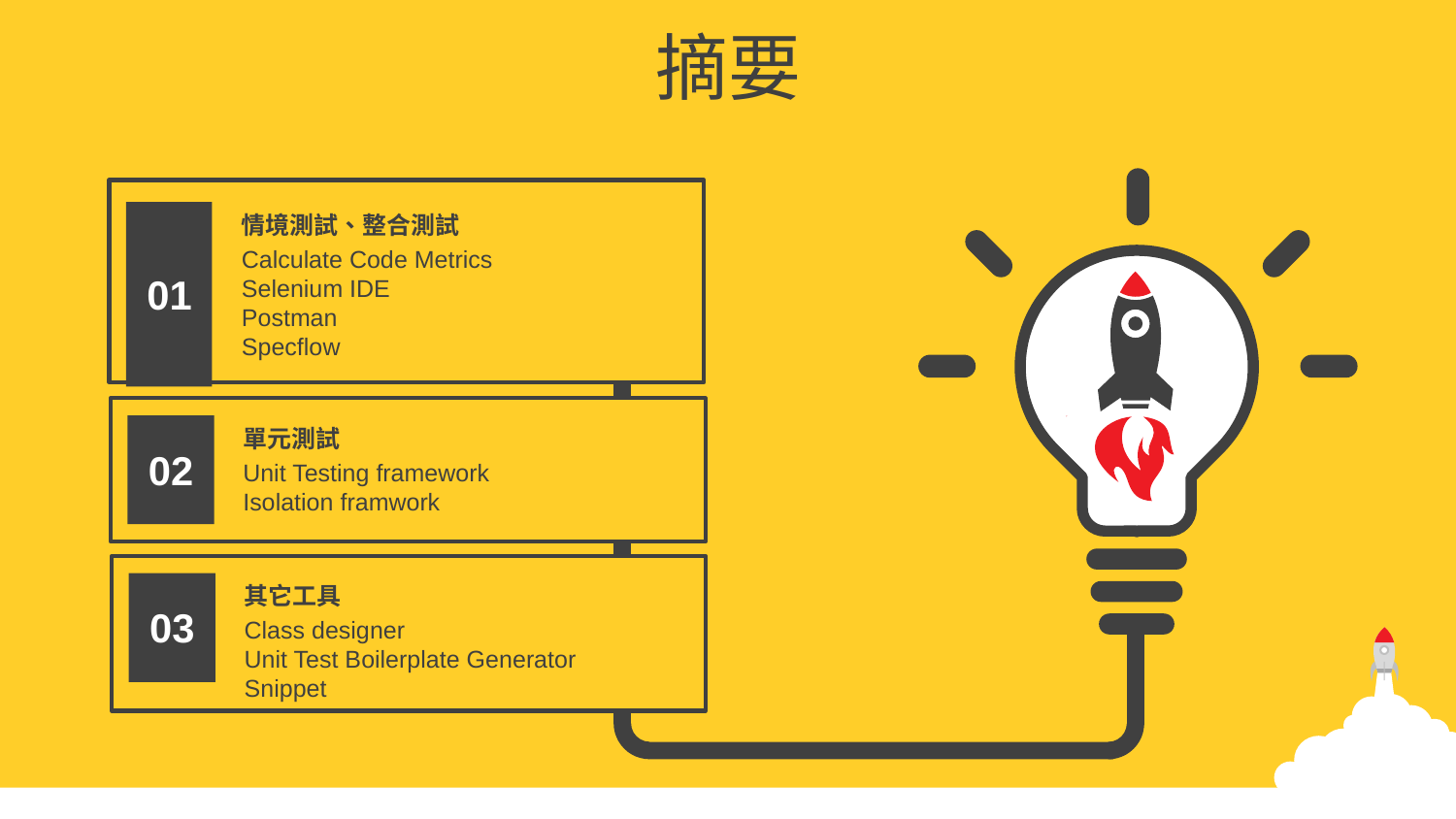

摘要

情境測試、整合測試
Calculate Code Metrics
Selenium IDE
Postman
Specflow
01

單元測試
Unit Testing framework
Isolation framwork
02

其它工具
Class designer
Unit Test Boilerplate Generator
Snippet
03